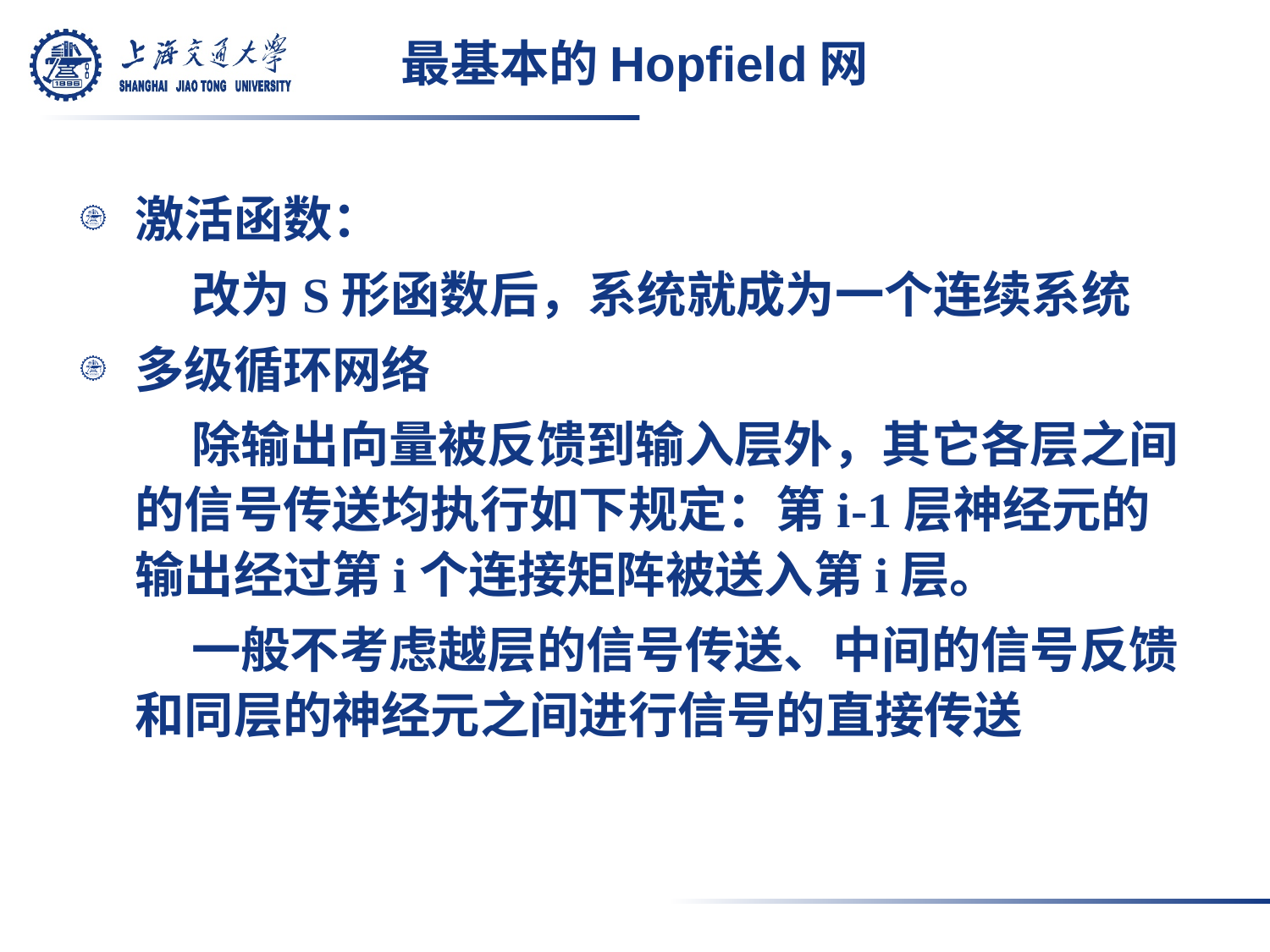

# 最基本的Hopfield网
激活函数：
	    改为S形函数后，系统就成为一个连续系统
多级循环网络
	    除输出向量被反馈到输入层外，其它各层之间的信号传送均执行如下规定：第i-1层神经元的输出经过第i个连接矩阵被送入第i层。
	    一般不考虑越层的信号传送、中间的信号反馈和同层的神经元之间进行信号的直接传送